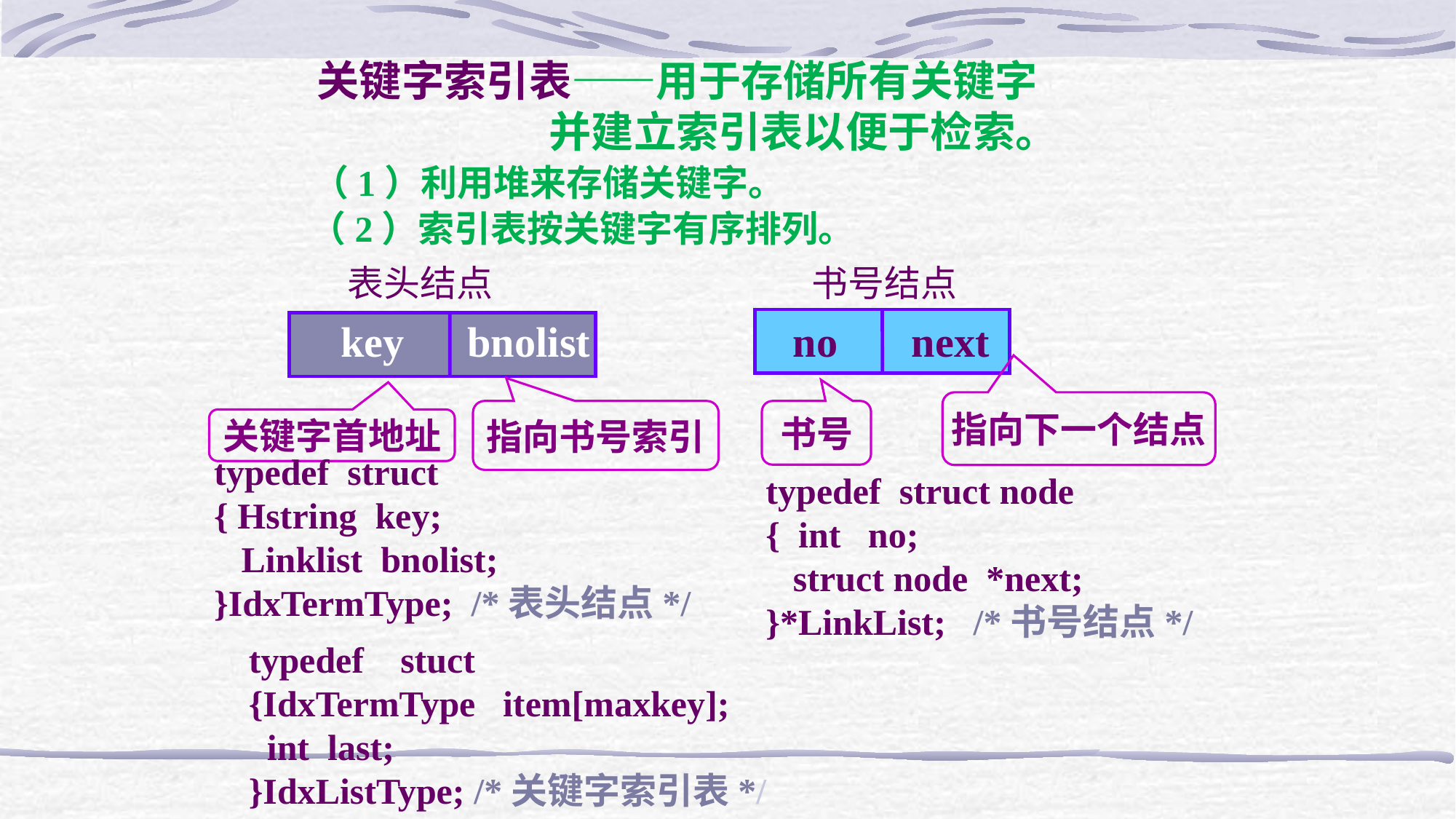

关键字索引表——用于存储所有关键字
                       并建立索引表以便于检索。
（1）利用堆来存储关键字。
（2）索引表按关键字有序排列。
表头结点
书号结点
  key      bnolist

no       next
指向下一个结点
指向书号索引
书号
关键字首地址
typedef  struct
{ Hstring  key;
   Linklist  bnolist;
}IdxTermType;  /*表头结点*/
typedef  struct node
{  int   no;
   struct node  *next;
}*LinkList;   /*书号结点*/
typedef    stuct
{IdxTermType   item[maxkey];
  int  last;
}IdxListType; /*关键字索引表*/
39